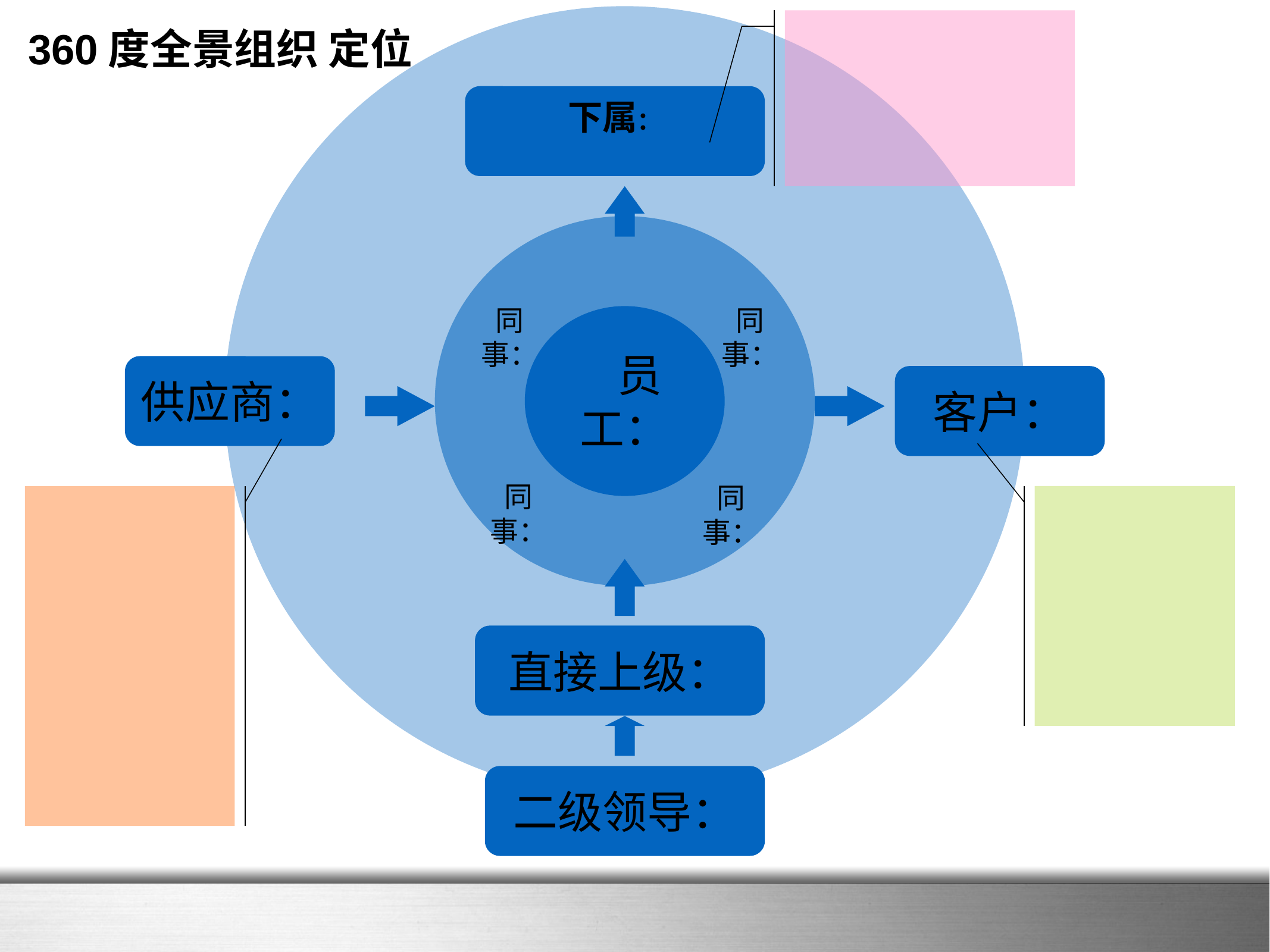

360度全景组织 定位
下属：

同事：
同事：
  员工：
供应商：
客户：

同事：
同事：

直接上级：

二级领导：